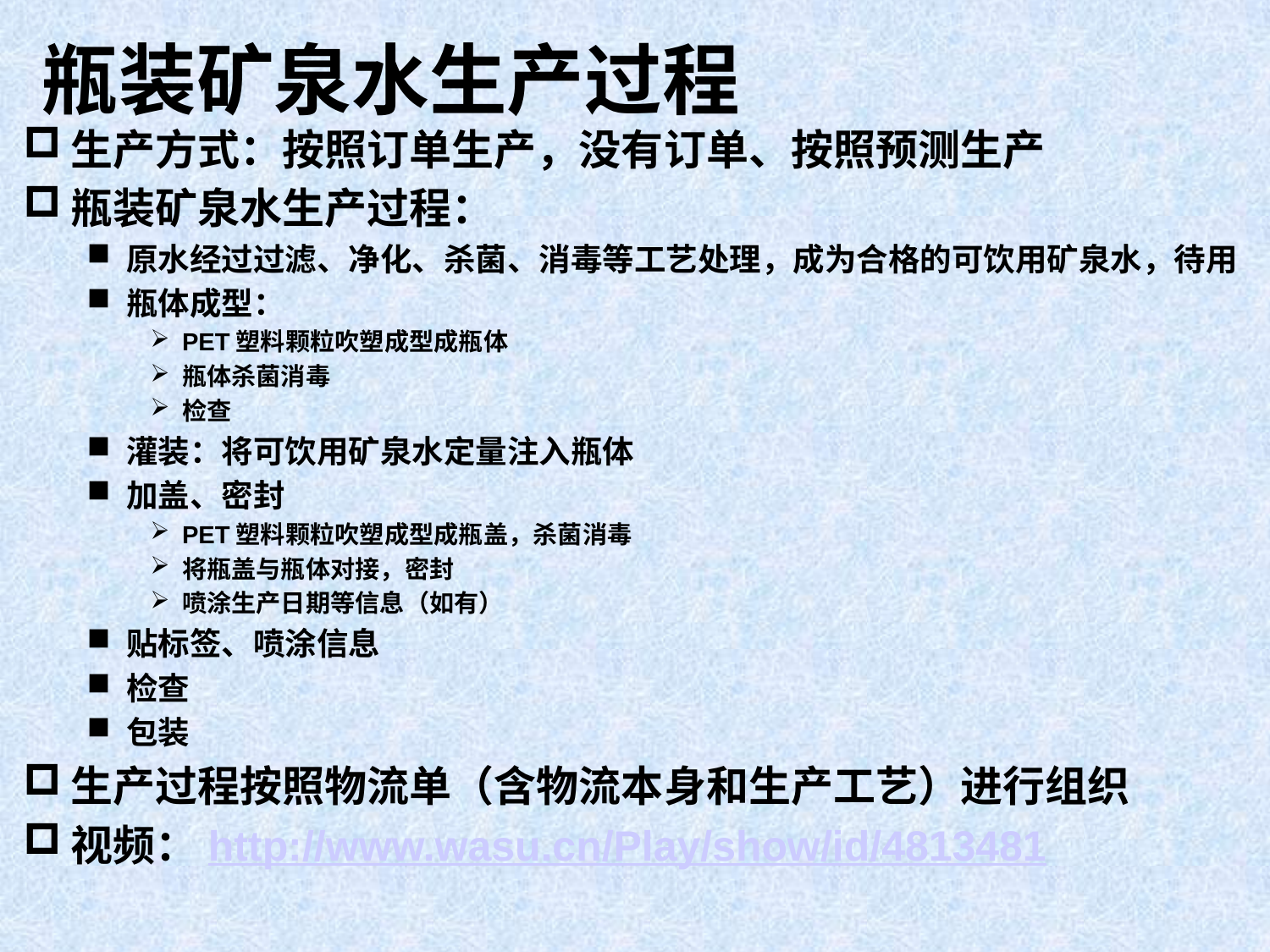

# 瓶装矿泉水生产过程
生产方式：按照订单生产，没有订单、按照预测生产
瓶装矿泉水生产过程：
原水经过过滤、净化、杀菌、消毒等工艺处理，成为合格的可饮用矿泉水，待用
瓶体成型：
PET塑料颗粒吹塑成型成瓶体
瓶体杀菌消毒
检查
灌装：将可饮用矿泉水定量注入瓶体
加盖、密封
PET塑料颗粒吹塑成型成瓶盖，杀菌消毒
将瓶盖与瓶体对接，密封
喷涂生产日期等信息（如有）
贴标签、喷涂信息
检查
包装
生产过程按照物流单（含物流本身和生产工艺）进行组织
视频：http://www.wasu.cn/Play/show/id/4813481